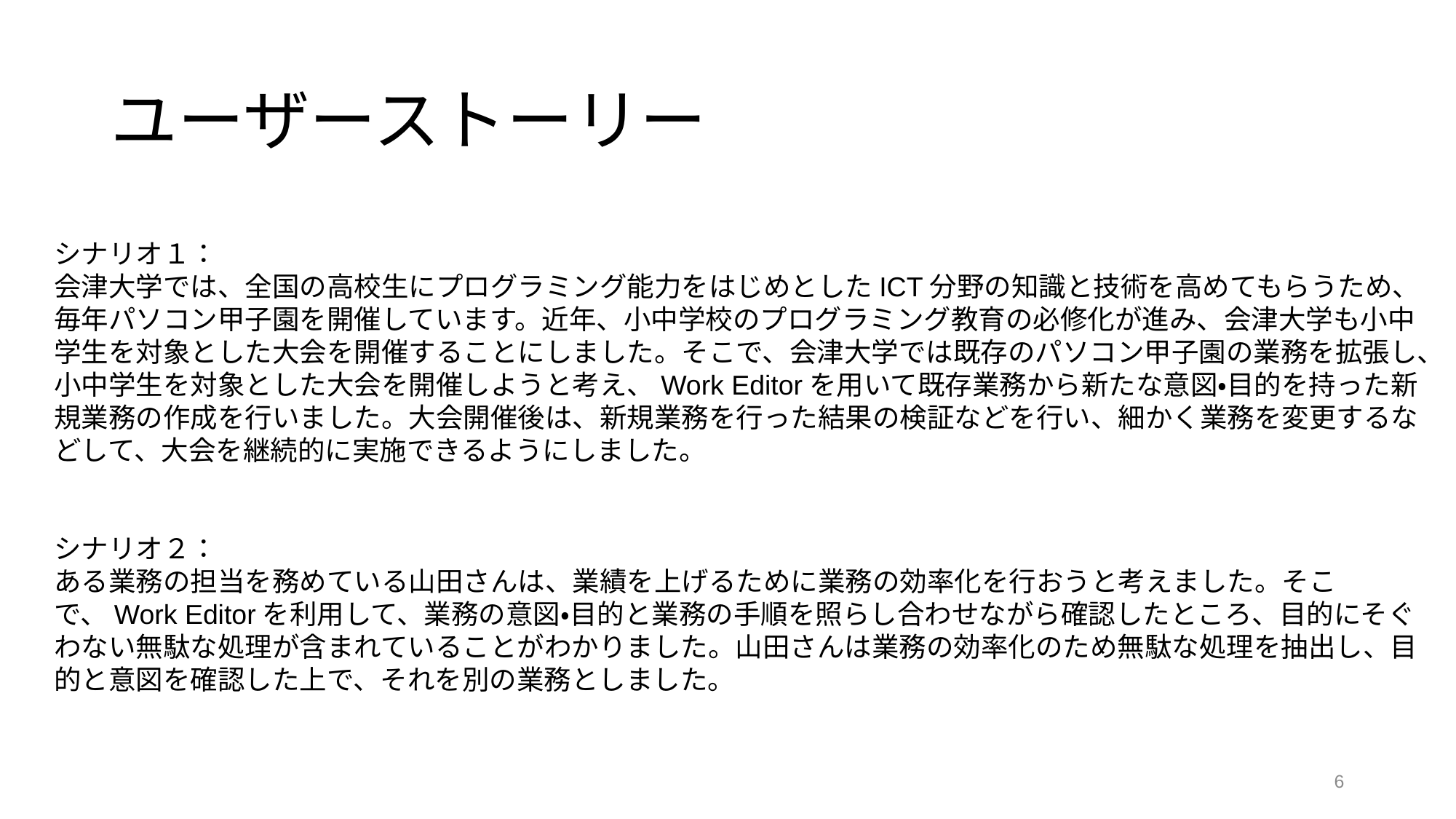

# ユーザーストーリー
シナリオ１：
会津大学では、全国の高校生にプログラミング能力をはじめとしたICT分野の知識と技術を高めてもらうため、毎年パソコン甲子園を開催しています。近年、小中学校のプログラミング教育の必修化が進み、会津大学も小中学生を対象とした大会を開催することにしました。そこで、会津大学では既存のパソコン甲子園の業務を拡張し、小中学生を対象とした大会を開催しようと考え、Work Editorを用いて既存業務から新たな意図・目的を持った新規業務の作成を行いました。大会開催後は、新規業務を行った結果の検証などを行い、細かく業務を変更するなどして、大会を継続的に実施できるようにしました。

シナリオ２：
ある業務の担当を務めている山田さんは、業績を上げるために業務の効率化を行おうと考えました。そこで、Work Editorを利用して、業務の意図・目的と業務の手順を照らし合わせながら確認したところ、目的にそぐわない無駄な処理が含まれていることがわかりました。山田さんは業務の効率化のため無駄な処理を抽出し、目的と意図を確認した上で、それを別の業務としました。
6